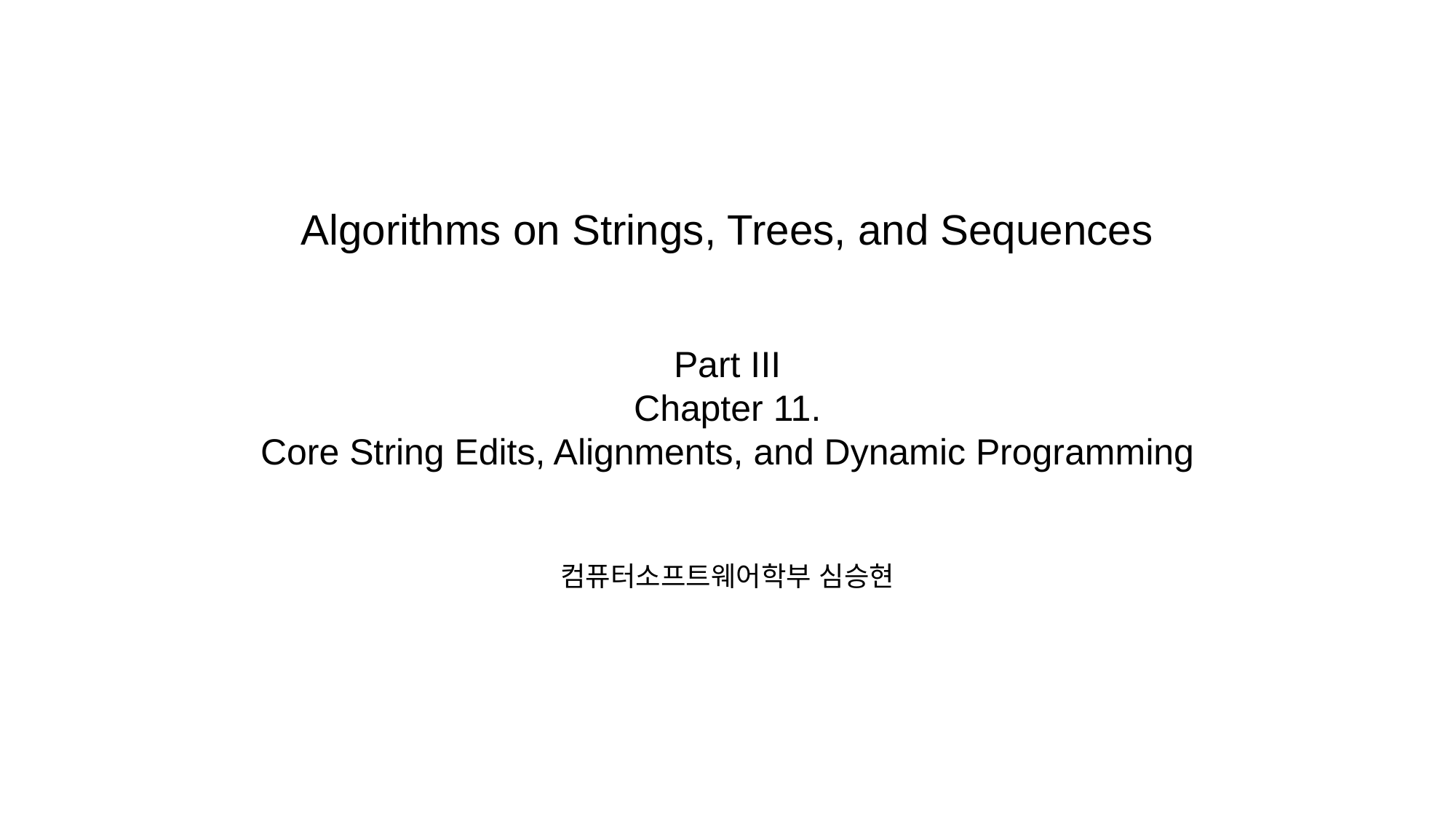

Algorithms on Strings, Trees, and Sequences

Part III
Chapter 11.
Core String Edits, Alignments, and Dynamic Programming

컴퓨터소프트웨어학부 심승현